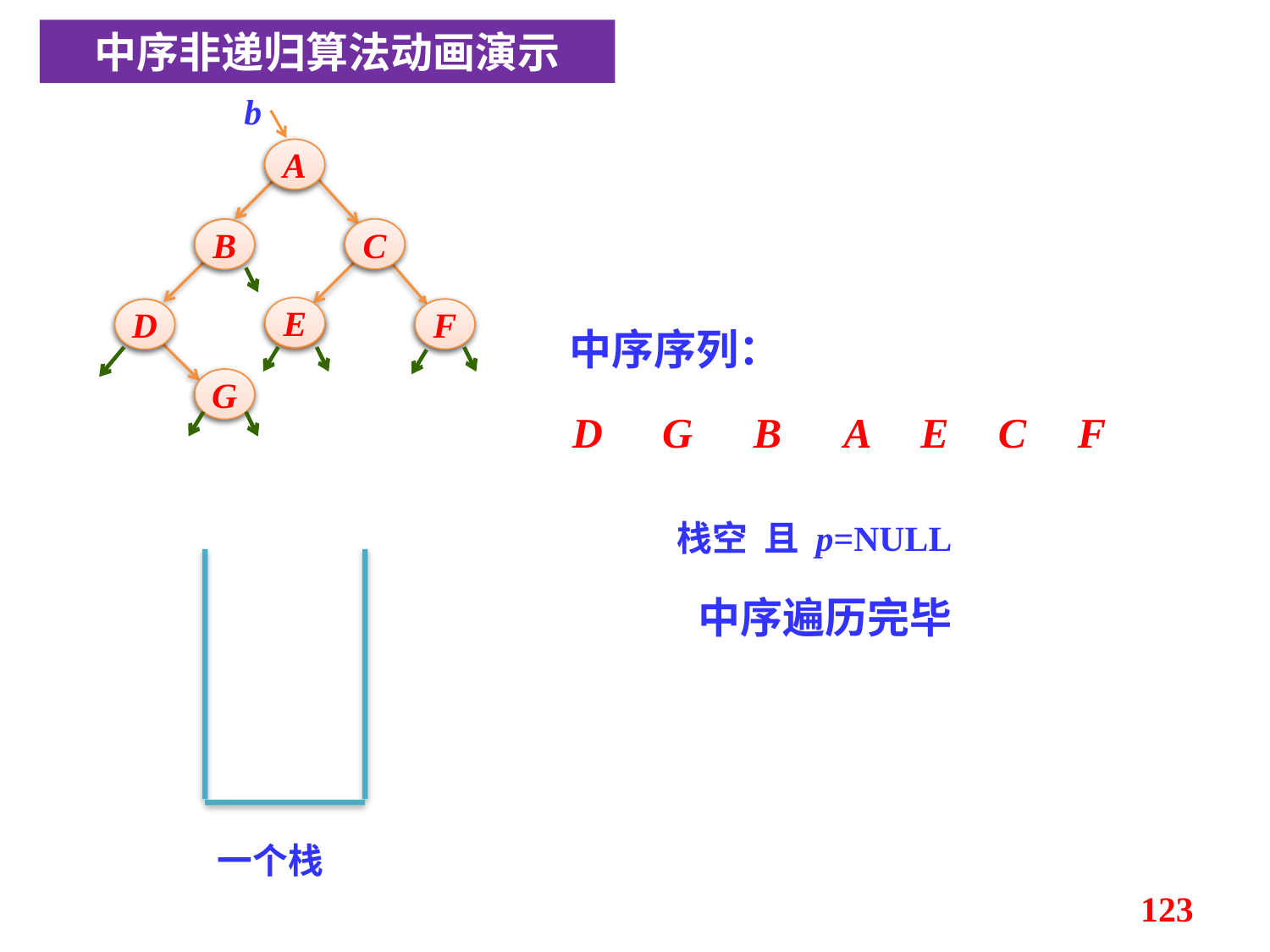

中序非递归算法动画演示
b
A
A

B
C
C
B

E
D
E
F
F
D
中序序列：

G
G
D
G
B
A
E
C
F
栈空  且 p=NULL

中序遍历完毕

一个栈
123